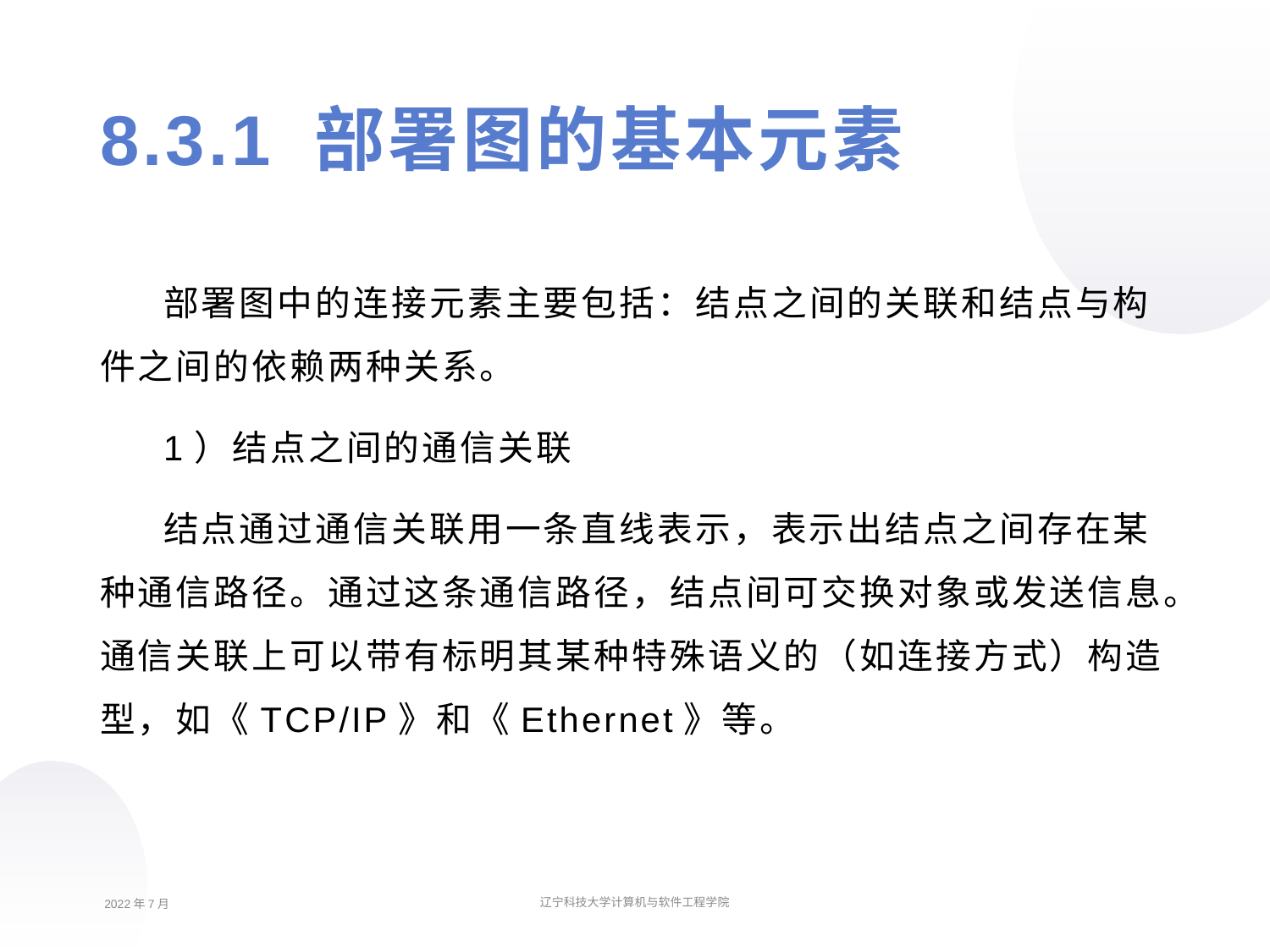

8.3.1 部署图的基本元素
部署图中的连接元素主要包括：结点之间的关联和结点与构件之间的依赖两种关系。
1）结点之间的通信关联
结点通过通信关联用一条直线表示，表示出结点之间存在某种通信路径。通过这条通信路径，结点间可交换对象或发送信息。通信关联上可以带有标明其某种特殊语义的（如连接方式）构造型，如《TCP/IP》和《Ethernet》等。

2022年7月
辽宁科技大学计算机与软件工程学院
76